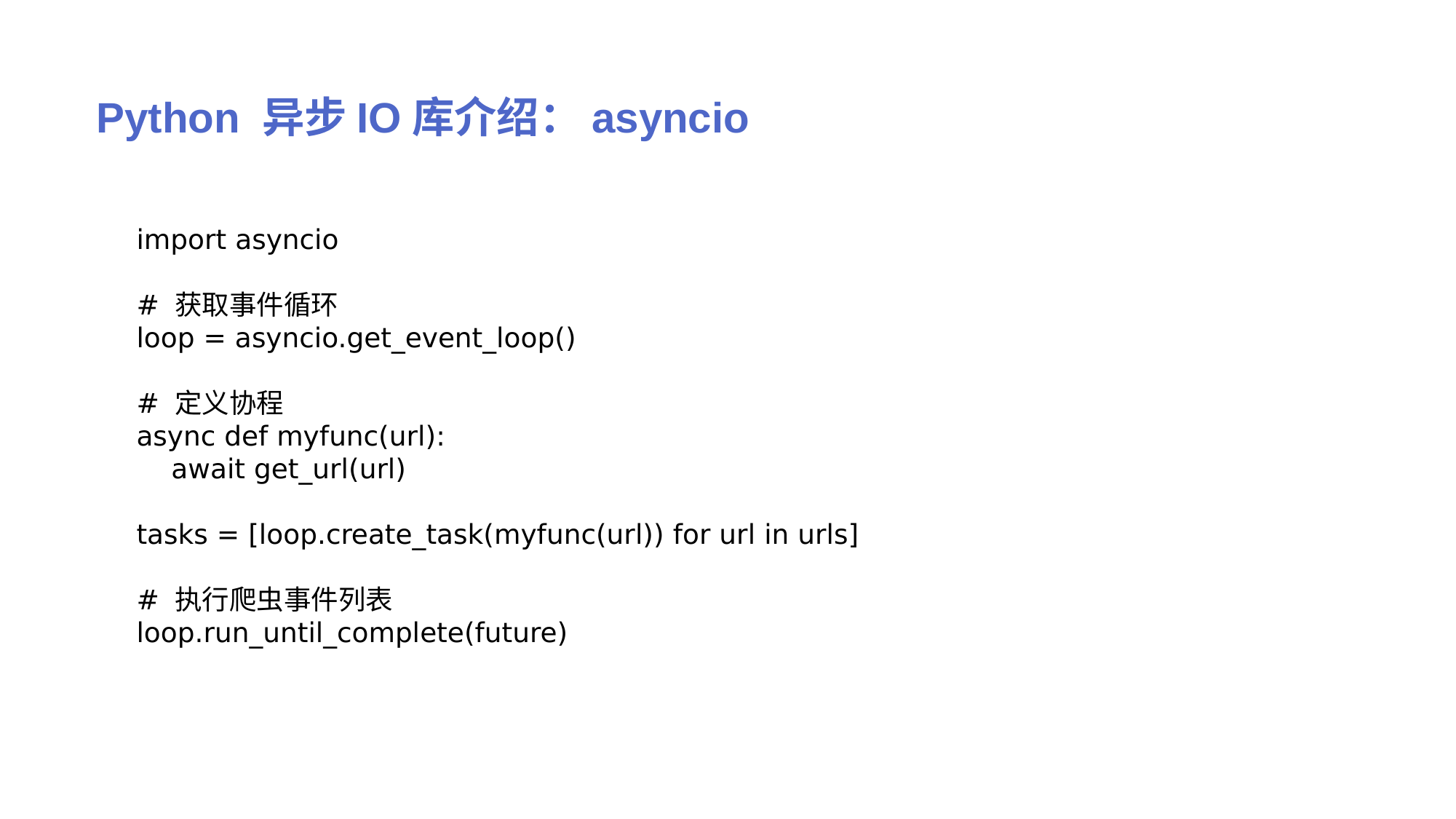

Python 异步IO库介绍：asyncio
import asyncio

# 获取事件循环
loop = asyncio.get_event_loop()

# 定义协程
async def myfunc(url):
    await get_url(url)

tasks = [loop.create_task(myfunc(url)) for url in urls]

# 执行爬虫事件列表
loop.run_until_complete(future)